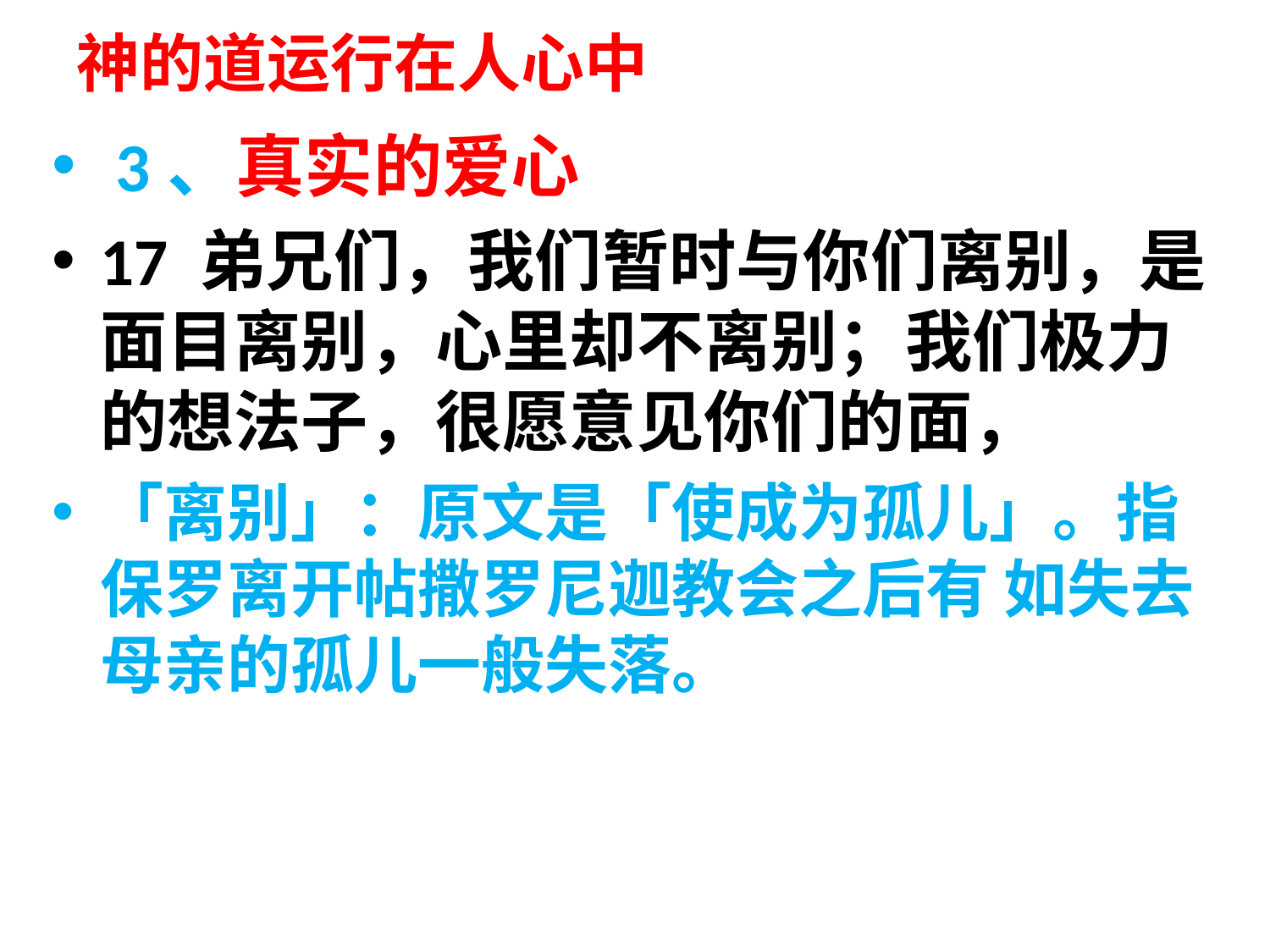

# 神的道运行在人心中
 3、真实的爱心
17 弟兄们，我们暂时与你们离别，是面目离别，心里却不离别；我们极力的想法子，很愿意见你们的面，
「离别」：原文是「使成为孤儿」。指保罗离开帖撒罗尼迦教会之后有 如失去母亲的孤儿一般失落。